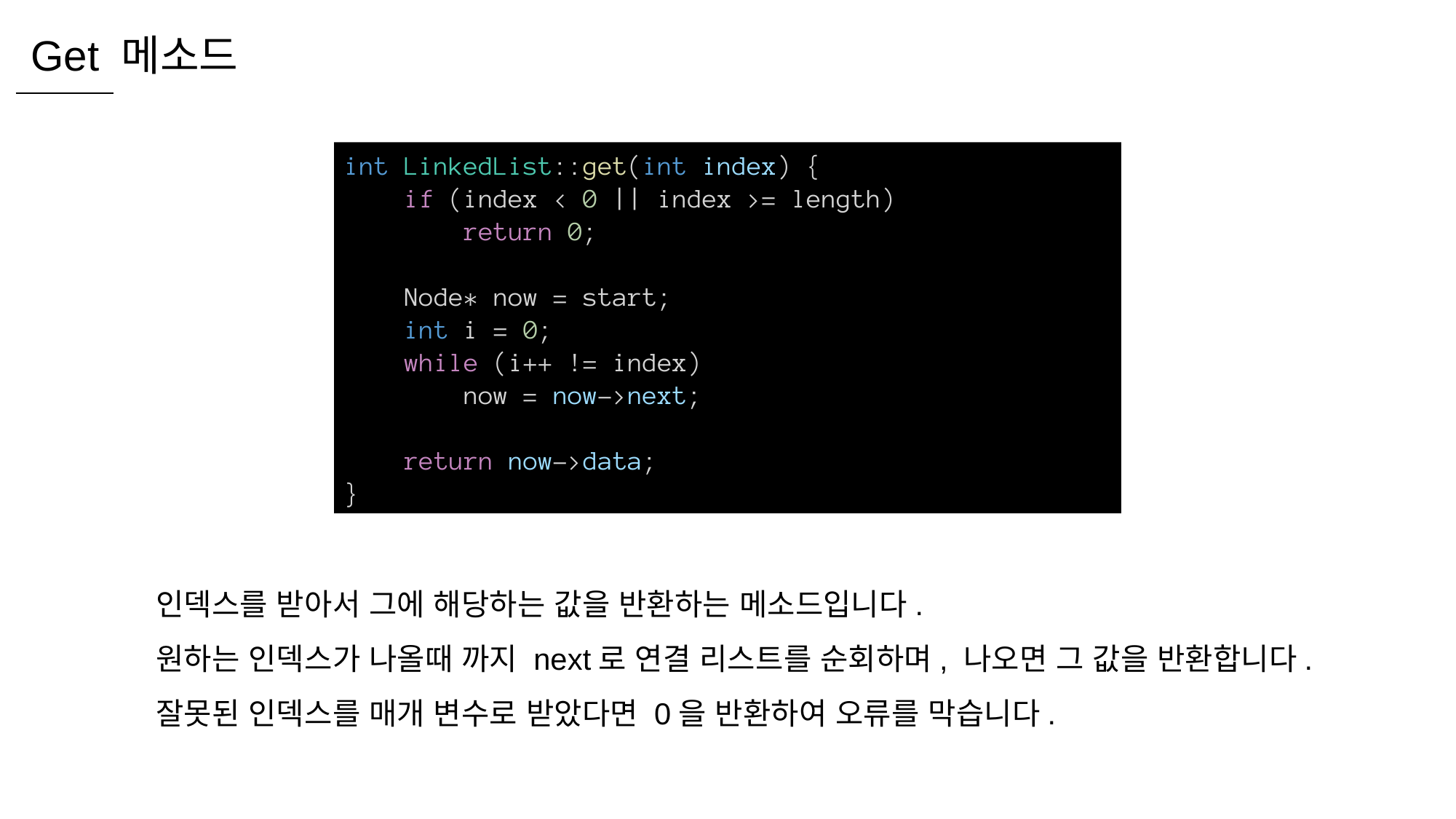

Get 메소드
int LinkedList::get(int index) {
    if (index < 0 || index >= length)
        return 0;
    Node* now = start;
    int i = 0;
    while (i++ != index)
        now = now->next;
    return now->data;
}
인덱스를 받아서 그에 해당하는 값을 반환하는 메소드입니다.
원하는 인덱스가 나올때 까지 next로 연결 리스트를 순회하며, 나오면 그 값을 반환합니다.
잘못된 인덱스를 매개 변수로 받았다면 0을 반환하여 오류를 막습니다.